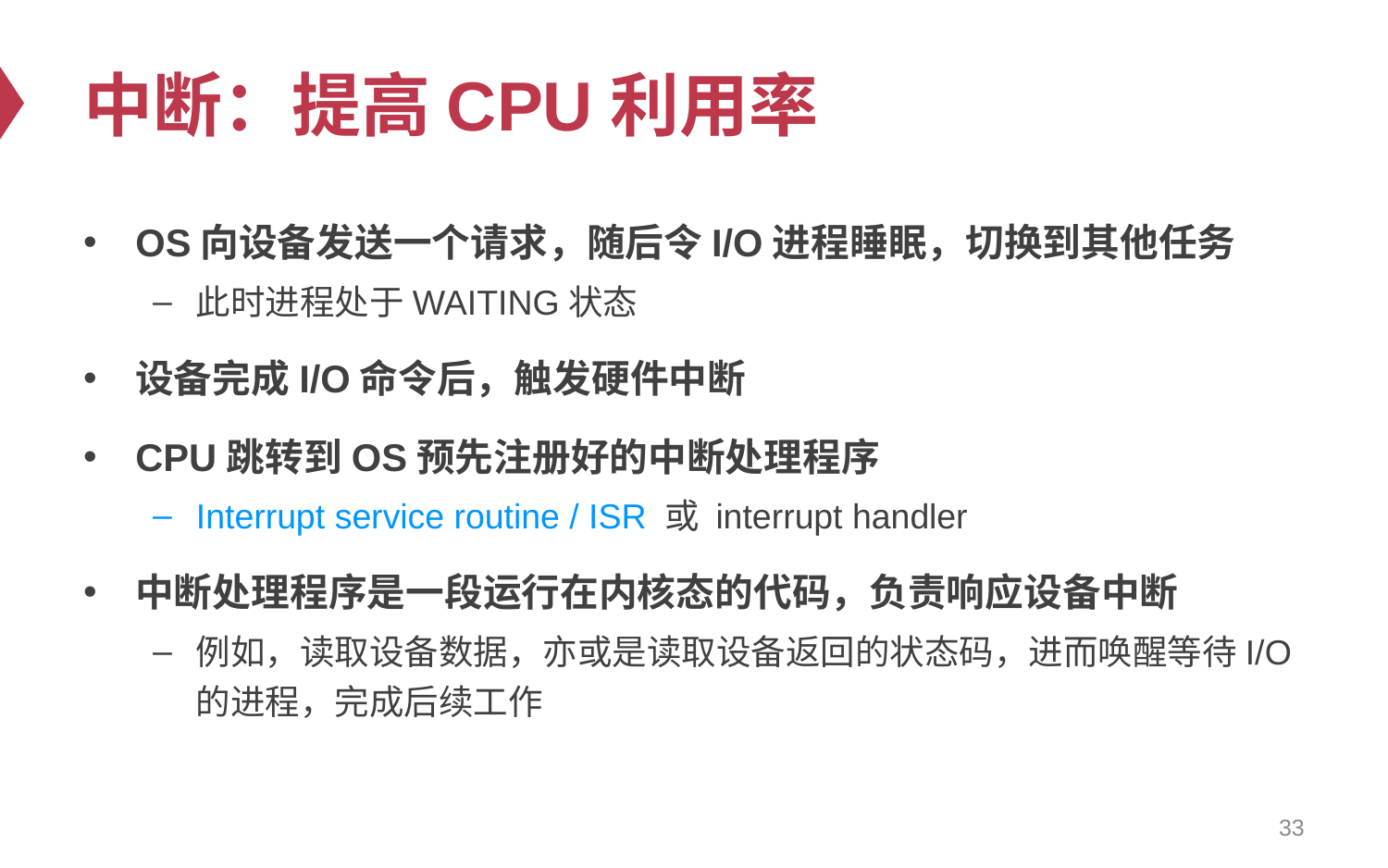

# 中断：提高CPU利用率
OS向设备发送一个请求，随后令I/O进程睡眠，切换到其他任务
此时进程处于WAITING状态
设备完成I/O命令后，触发硬件中断
CPU跳转到OS预先注册好的中断处理程序
Interrupt service routine / ISR 或 interrupt handler
中断处理程序是一段运行在内核态的代码，负责响应设备中断
例如，读取设备数据，亦或是读取设备返回的状态码，进而唤醒等待I/O的进程，完成后续工作
33